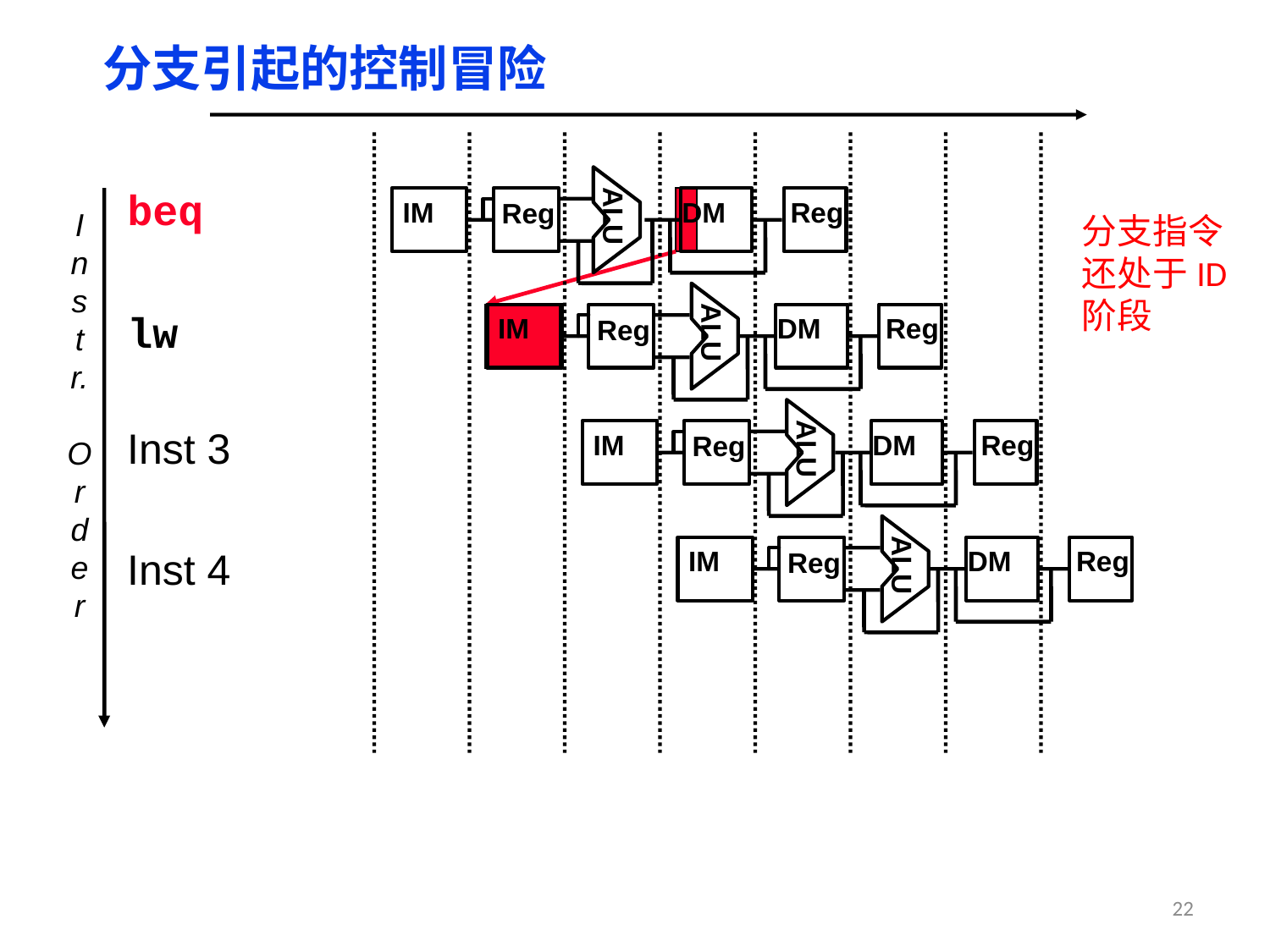

分支引起的控制冒险

ALU
beq

IM

DM
Reg
Reg

I
n
s
t
r.

O
r
d
e
r
分支指令还处于ID阶段

ALU

IM

DM
Reg
Reg

lw

ALU

IM

DM
Reg
Reg

Inst 3

ALU

IM

DM
Reg
Reg

Inst 4
22